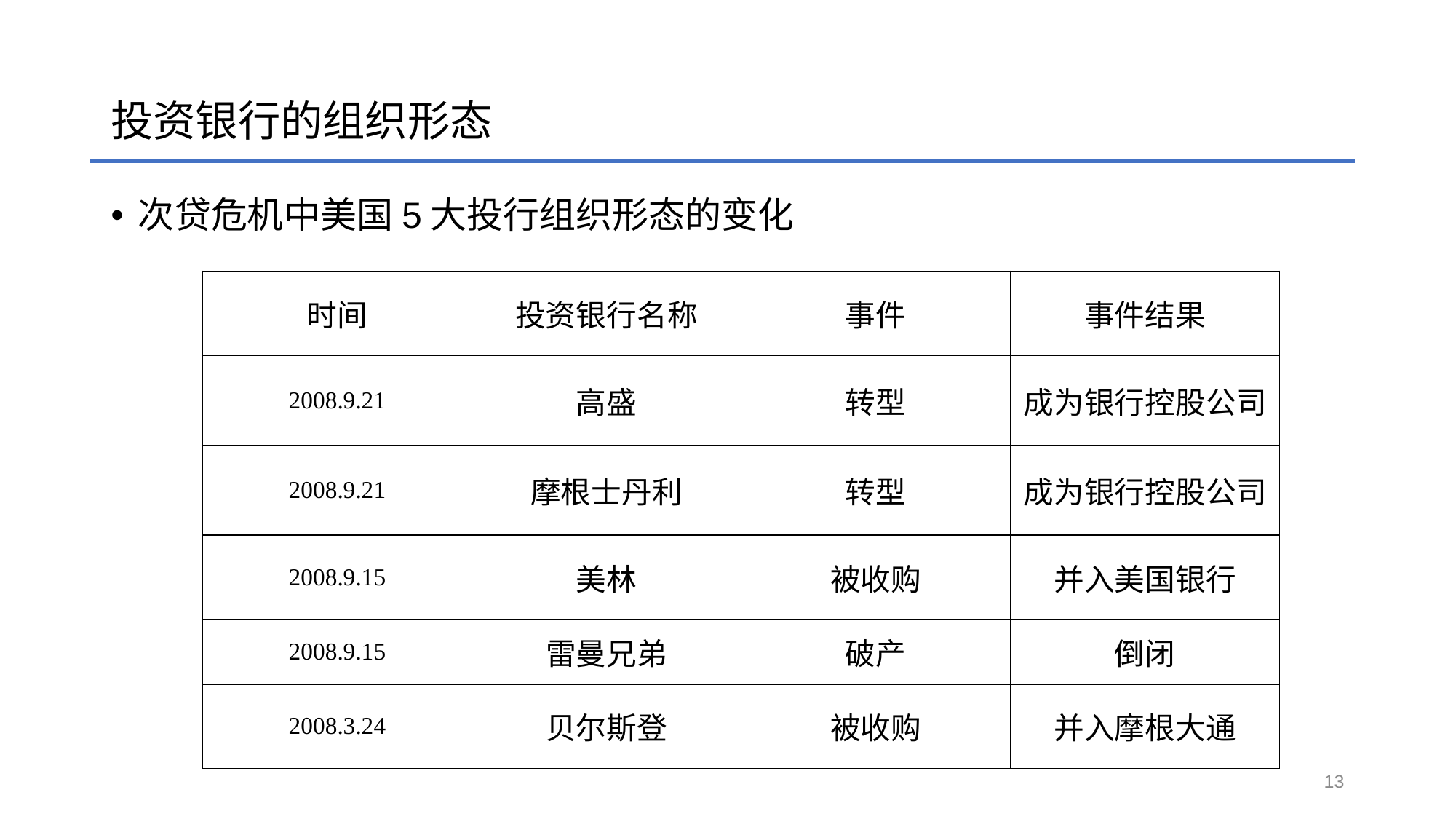

# 投资银行的组织形态
次贷危机中美国5大投行组织形态的变化
| 时间 | 投资银行名称 | 事件 | 事件结果 |
| --- | --- | --- | --- |
| 2008.9.21 | 高盛 | 转型 | 成为银行控股公司 |
| 2008.9.21 | 摩根士丹利 | 转型 | 成为银行控股公司 |
| 2008.9.15 | 美林 | 被收购 | 并入美国银行 |
| 2008.9.15 | 雷曼兄弟 | 破产 | 倒闭 |
| 2008.3.24 | 贝尔斯登 | 被收购 | 并入摩根大通 |
13